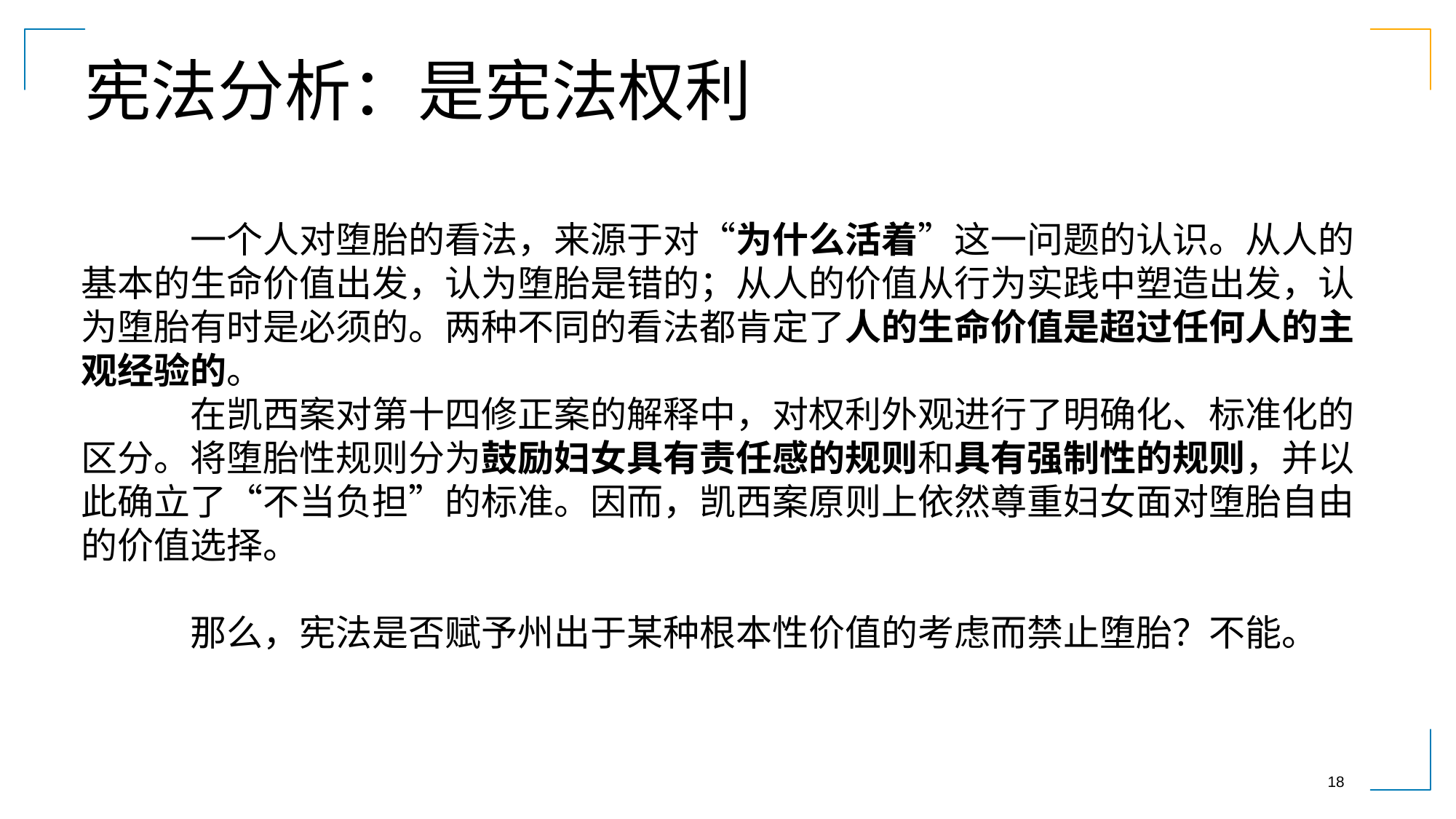

宪法分析：是宪法权利
	一个人对堕胎的看法，来源于对“为什么活着”这一问题的认识。从人的基本的生命价值出发，认为堕胎是错的；从人的价值从行为实践中塑造出发，认为堕胎有时是必须的。两种不同的看法都肯定了人的生命价值是超过任何人的主观经验的。
	在凯西案对第十四修正案的解释中，对权利外观进行了明确化、标准化的区分。将堕胎性规则分为鼓励妇女具有责任感的规则和具有强制性的规则，并以此确立了“不当负担”的标准。因而，凯西案原则上依然尊重妇女面对堕胎自由的价值选择。

	那么，宪法是否赋予州出于某种根本性价值的考虑而禁止堕胎？不能。

18